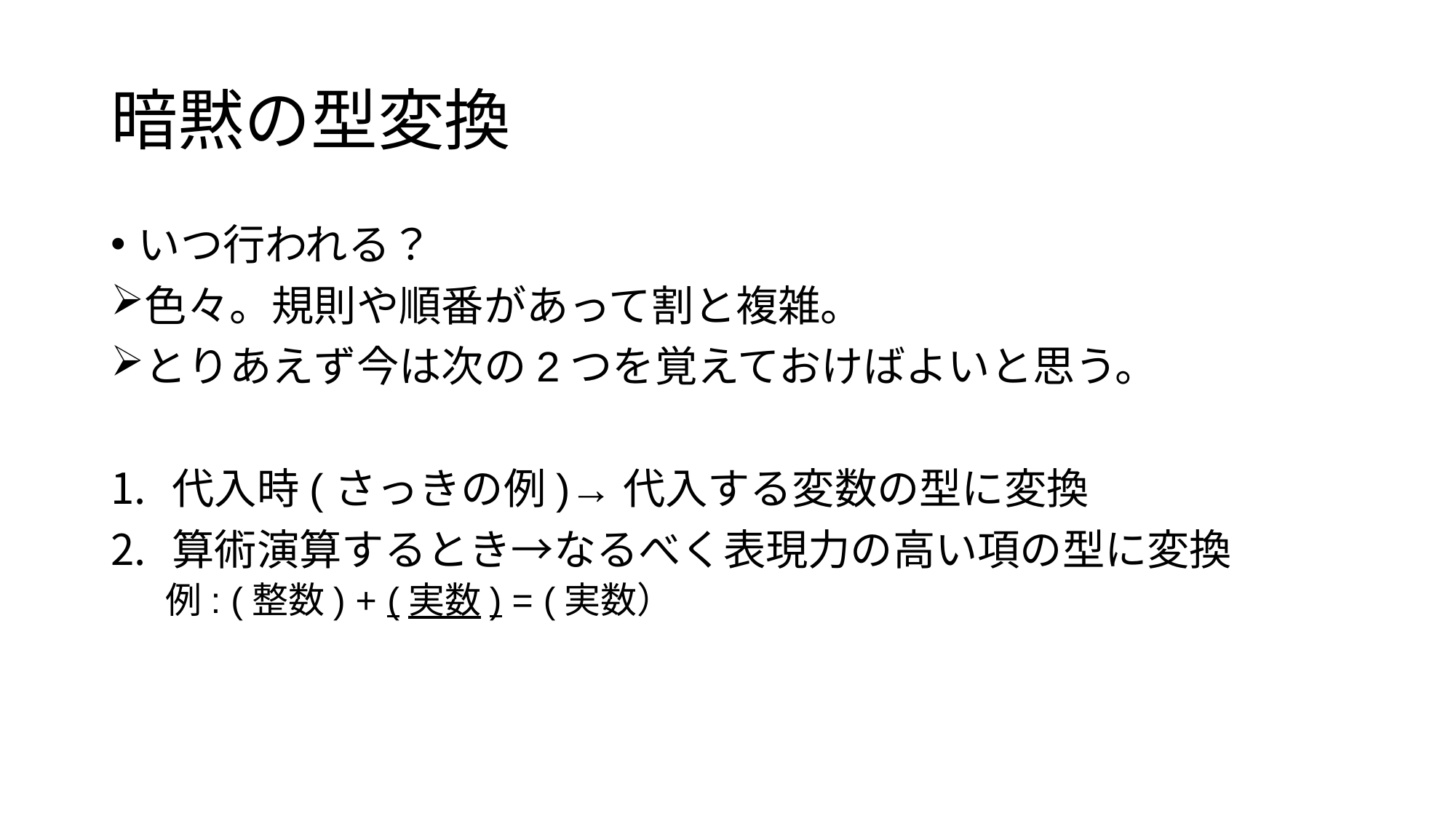

# 暗黙の型変換
いつ行われる？
色々。規則や順番があって割と複雑。
とりあえず今は次の2つを覚えておけばよいと思う。

代入時(さっきの例)→代入する変数の型に変換
算術演算するとき→なるべく表現力の高い項の型に変換
例: (整数) + (実数) = (実数）